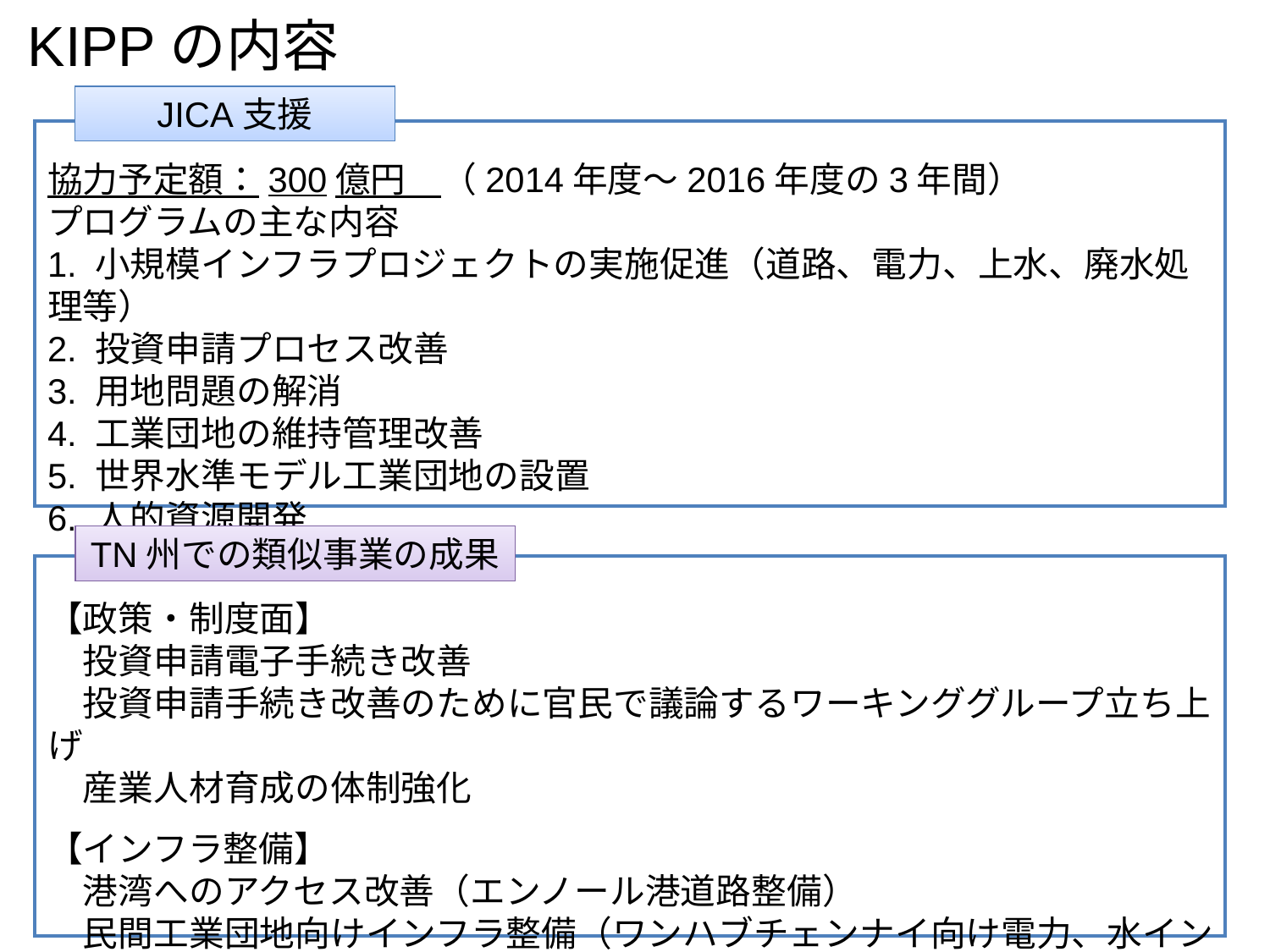

KIPPの内容
JICA支援

協力予定額：300億円　（2014年度～2016年度の3年間）
プログラムの主な内容
1. 小規模インフラプロジェクトの実施促進（道路、電力、上水、廃水処理等）
2. 投資申請プロセス改善
3. 用地問題の解消
4. 工業団地の維持管理改善
5. 世界水準モデル工業団地の設置
6. 人的資源開発
TN州での類似事業の成果

【政策・制度面】
　投資申請電子手続き改善
　投資申請手続き改善のために官民で議論するワーキンググループ立ち上げ
　産業人材育成の体制強化

【インフラ整備】
　港湾へのアクセス改善（エンノール港道路整備）
　民間工業団地向けインフラ整備（ワンハブチェンナイ向け電力、水インフラ）